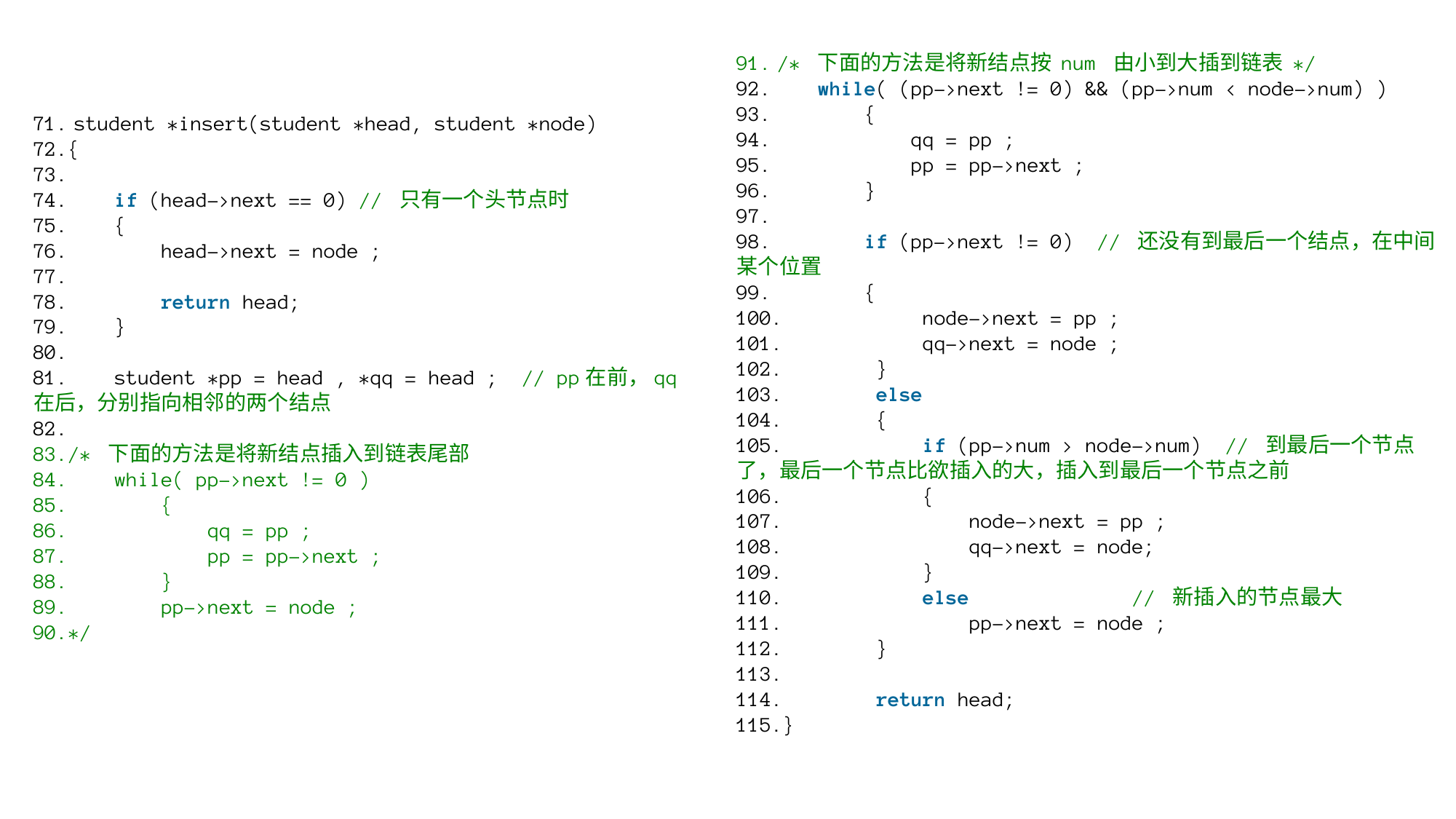

/* 下面的方法是将新结点按 num 由小到大插到链表 */
    while( (pp->next != 0) && (pp->num < node->num) )
        {
            qq = pp ;
            pp = pp->next ;
        }

        if (pp->next != 0)  // 还没有到最后一个结点，在中间某个位置
        {
            node->next = pp ;
            qq->next = node ;
        }
        else
        {
            if (pp->num > node->num)  // 到最后一个节点了，最后一个节点比欲插入的大，插入到最后一个节点之前
            {
                node->next = pp ;
                qq->next = node;
            }
            else              // 新插入的节点最大
                pp->next = node ;
        }

        return head;
}
student *insert(student *head, student *node)
{

    if (head->next == 0) // 只有一个头节点时
    {
        head->next = node ;

        return head;
    }

    student *pp = head , *qq = head ;  // pp在前，qq在后，分别指向相邻的两个结点

/* 下面的方法是将新结点插入到链表尾部
    while( pp->next != 0 )
        {
            qq = pp ;
            pp = pp->next ;
        }
        pp->next = node ;
*/